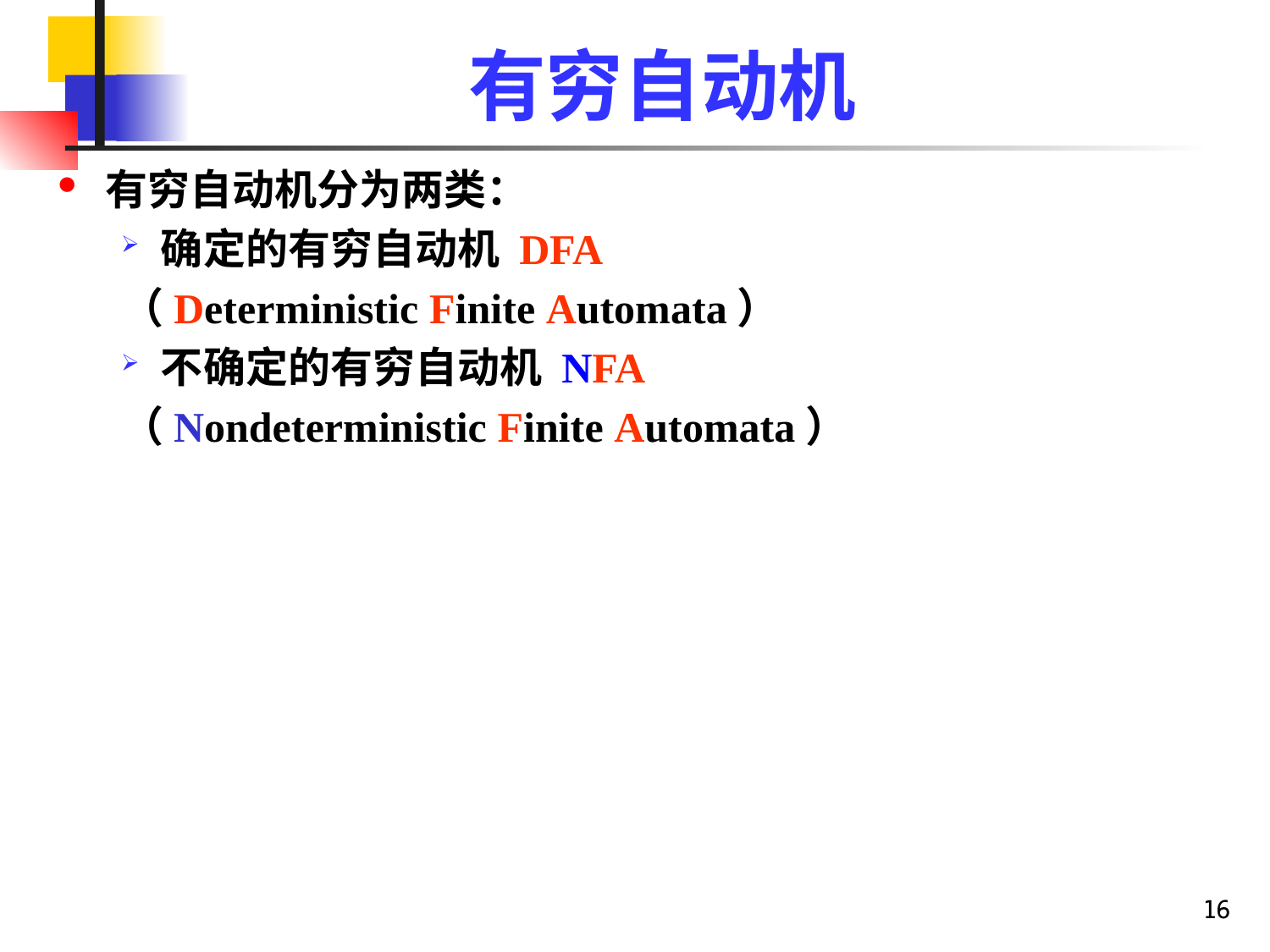

# 有穷自动机
有穷自动机分为两类：
确定的有穷自动机 DFA
（Deterministic Finite Automata）
不确定的有穷自动机 NFA
（Nondeterministic Finite Automata）
16